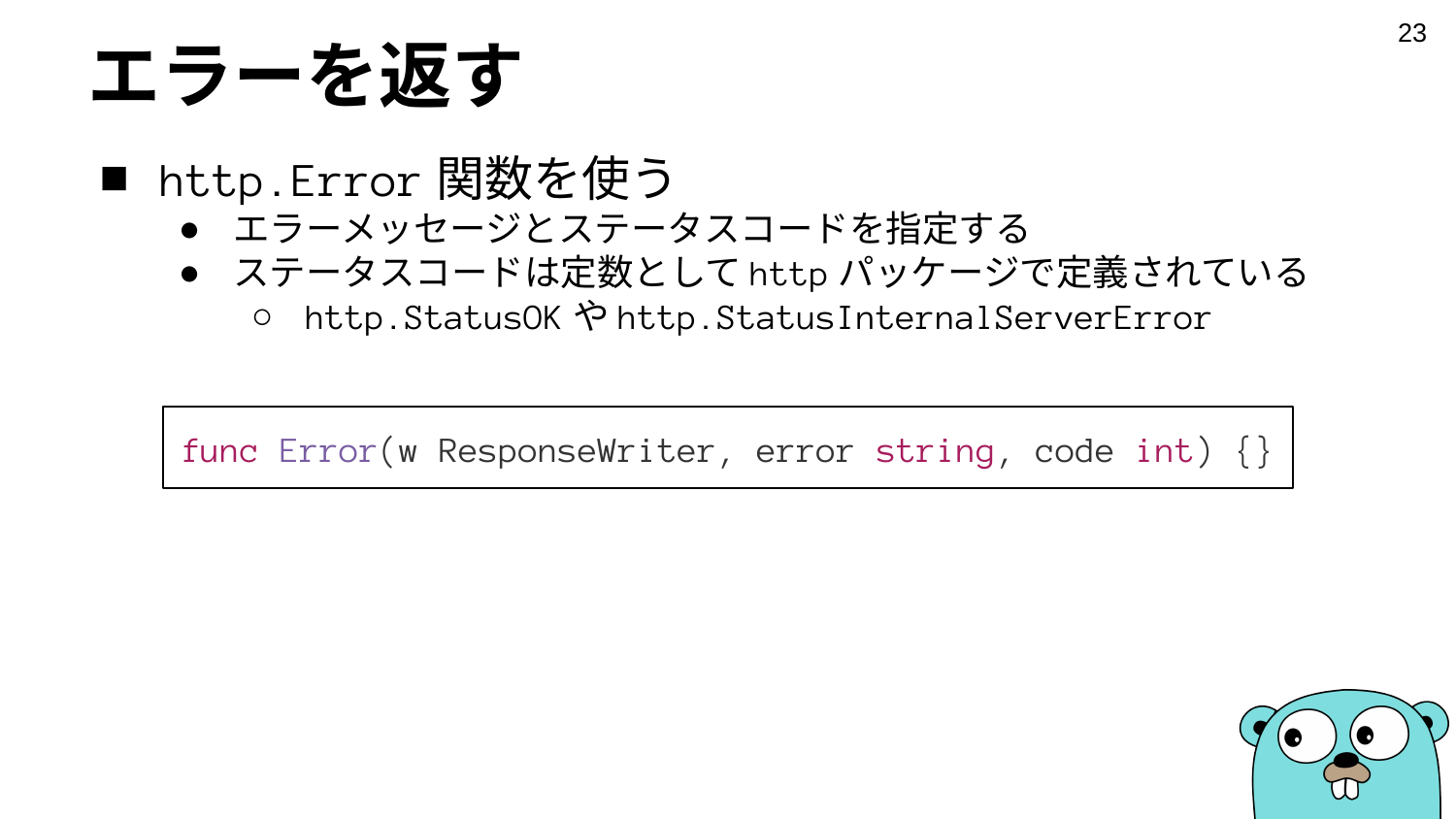

23
# エラーを返す
http.Error関数を使う
エラーメッセージとステータスコードを指定する
ステータスコードは定数としてhttpパッケージで定義されている
http.StatusOKやhttp.StatusInternalServerError
func Error(w ResponseWriter, error string, code int) {}